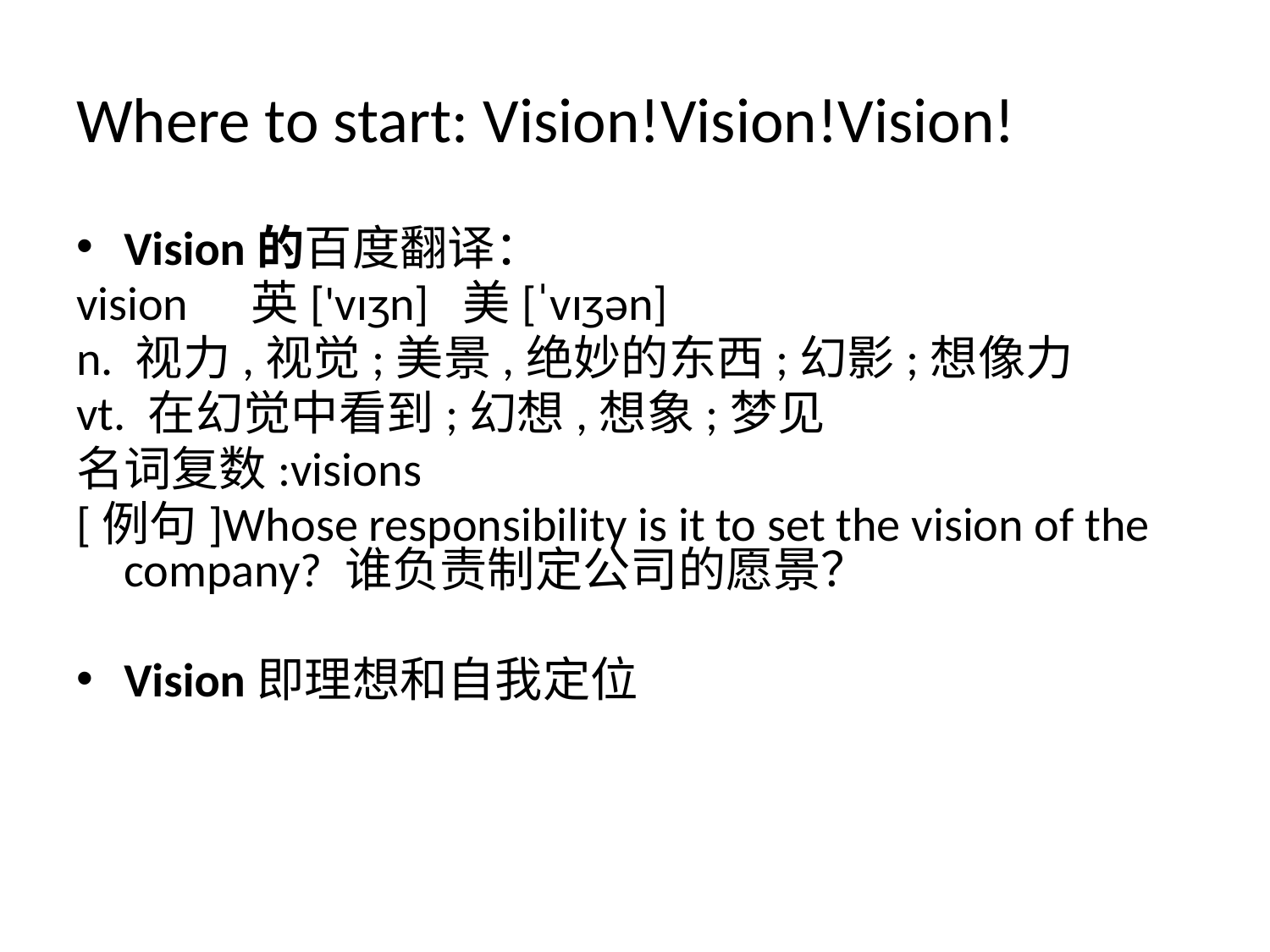

# Where to start: Vision!Vision!Vision!
Vision的百度翻译：
vision 	英['vɪʒn]  美[ˈvɪʒən]
n. 视力,视觉;美景,绝妙的东西;幻影;想像力
vt. 在幻觉中看到;幻想,想象;梦见
名词复数:visions
[例句]Whose responsibility is it to set the vision of the company? 谁负责制定公司的愿景？

Vision即理想和自我定位